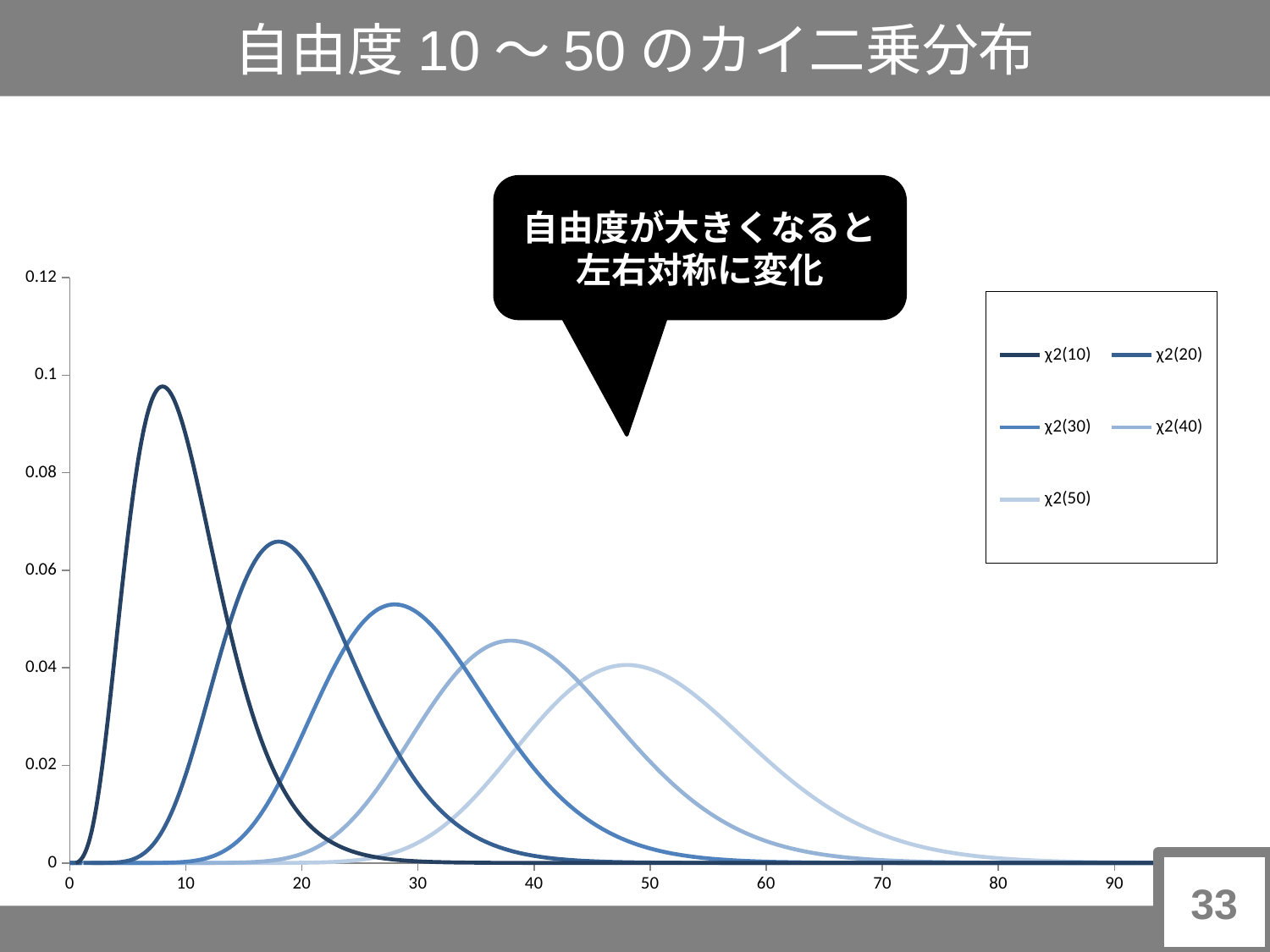

# 自由度10～50のカイ二乗分布
自由度が大きくなると
左右対称に変化

### Chart

| Category | χ2(10) | χ2(20) | χ2(30) | χ2(40) | χ2(50) |
|---|---|---|---|---|---|
33